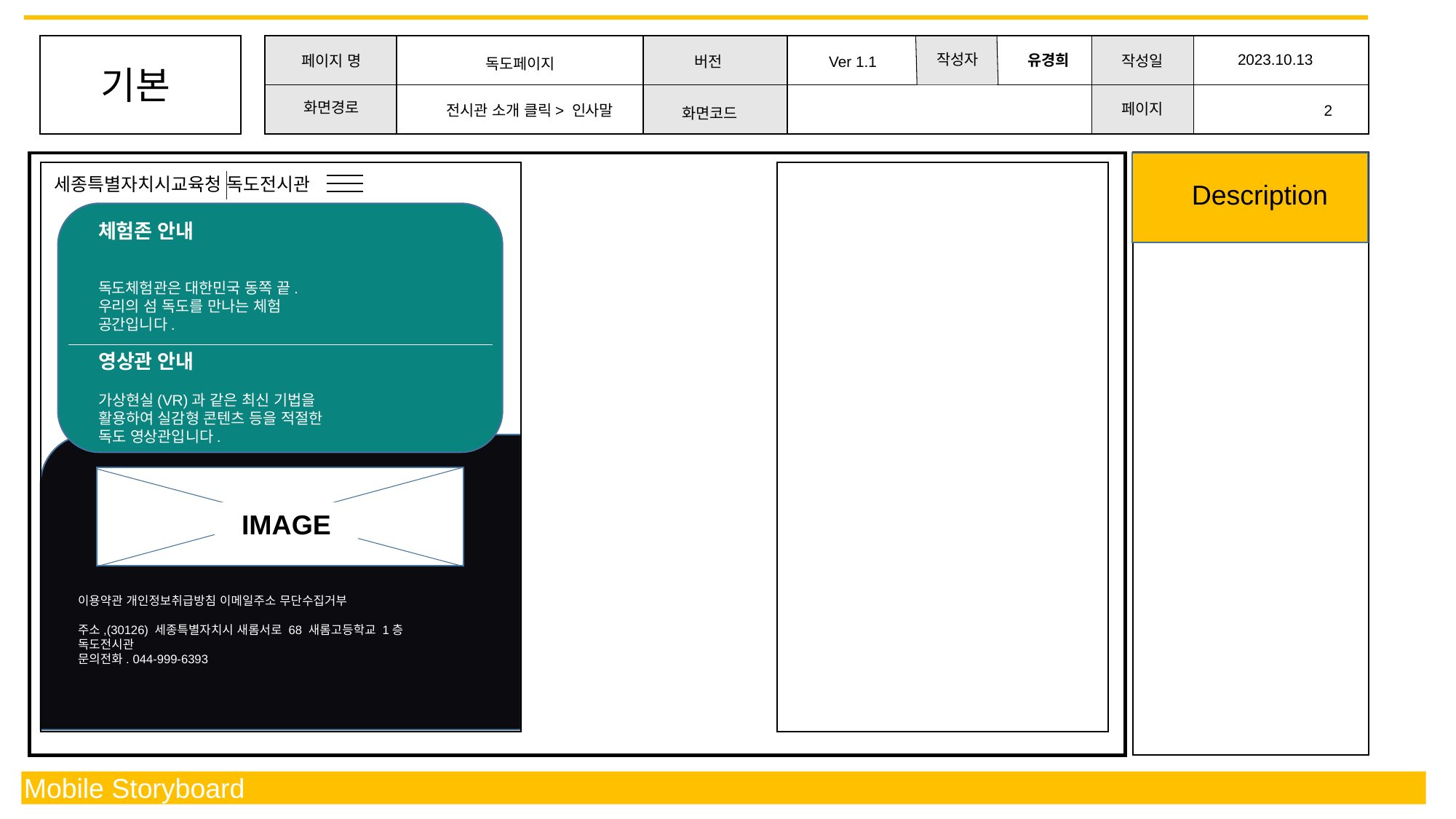

작성자
2023.10.13
유경희
작성일
페이지 명
Ver 1.1
버전

독도페이지
기본
화면경로
페이지
2
전시관 소개 클릭> 인사말
화면코드

세종특별자치시교육청 독도전시관
Description

체험존 안내

독도체험관은 대한민국 동쪽 끝.
우리의 섬 독도를 만나는 체험
공간입니다.
영상관 안내

가상현실(VR)과 같은 최신 기법을
활용하여 실감형 콘텐츠 등을 적절한
독도 영상관입니다.

IMAGE
이용약관 개인정보취급방침 이메일주소 무단수집거부

주소,(30126) 세종특별자치시 새롬서로 68 새롬고등학교 1층
독도전시관
문의전화. 044-999-6393
Mobile Storyboard